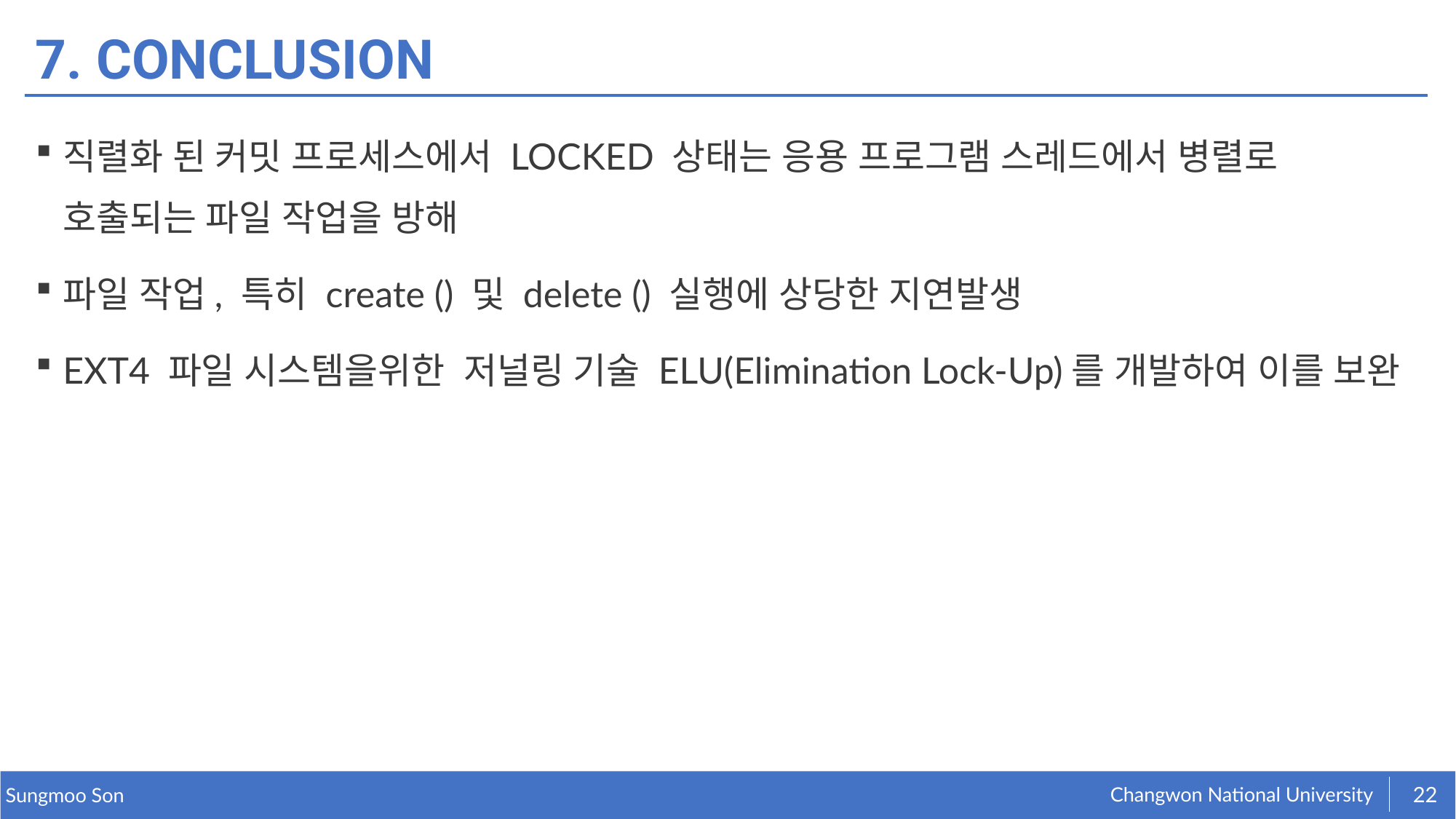

# 7. CONCLUSION
직렬화 된 커밋 프로세스에서 LOCKED 상태는 응용 프로그램 스레드에서 병렬로 호출되는 파일 작업을 방해
파일 작업, 특히 create () 및 delete () 실행에 상당한 지연발생
EXT4 파일 시스템을위한  저널링 기술 ELU(Elimination Lock-Up)를 개발하여 이를 보완
22